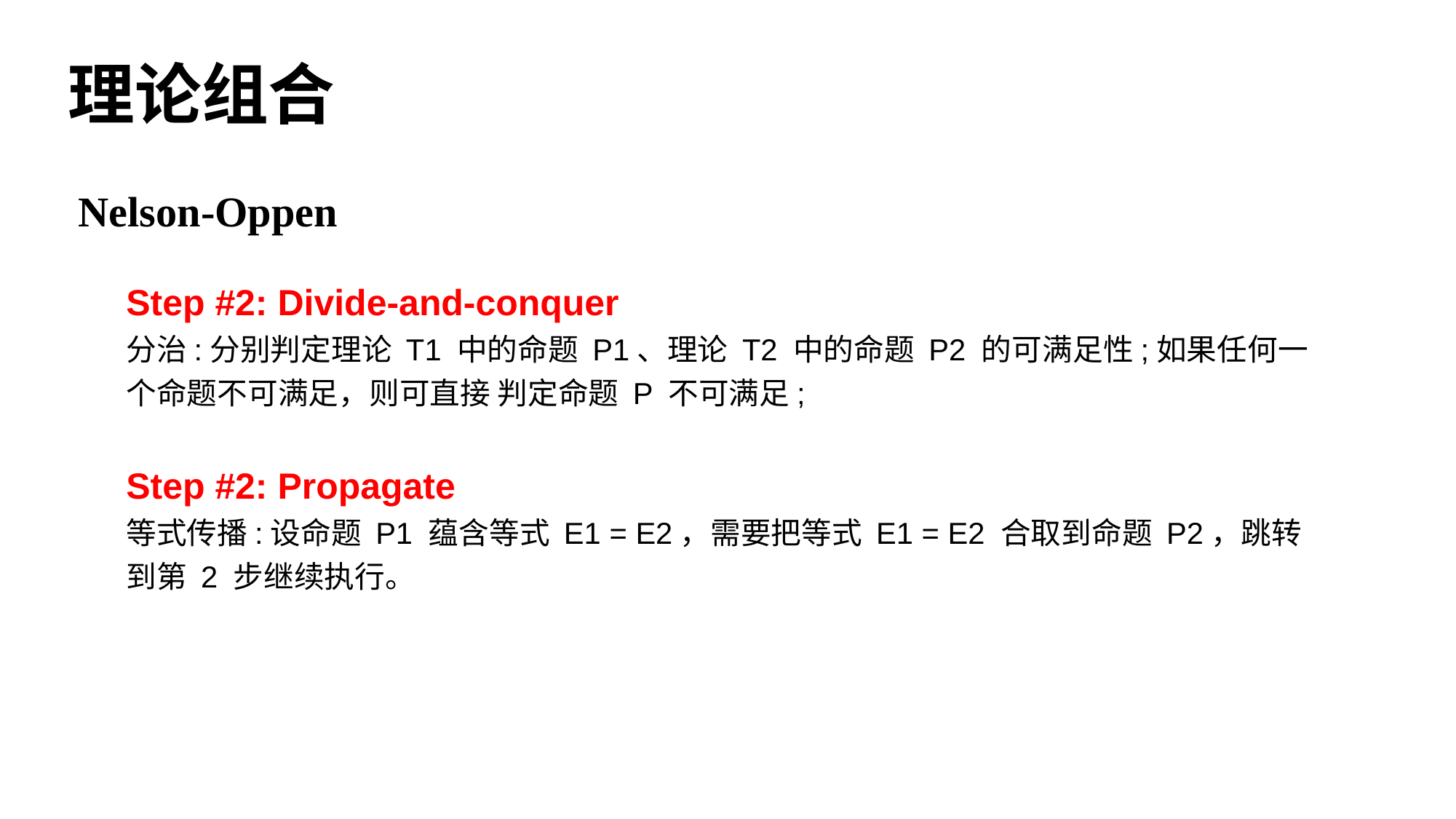

# 理论组合
Nelson-Oppen
Step #2: Divide-and-conquer
分治:分别判定理论 T1 中的命题 P1、理论 T2 中的命题 P2 的可满足性;如果任何一个命题不可满足，则可直接 判定命题 P 不可满足;

Step #2: Propagate
等式传播:设命题 P1 蕴含等式 E1 = E2，需要把等式 E1 = E2 合取到命题 P2，跳转到第 2 步继续执行。